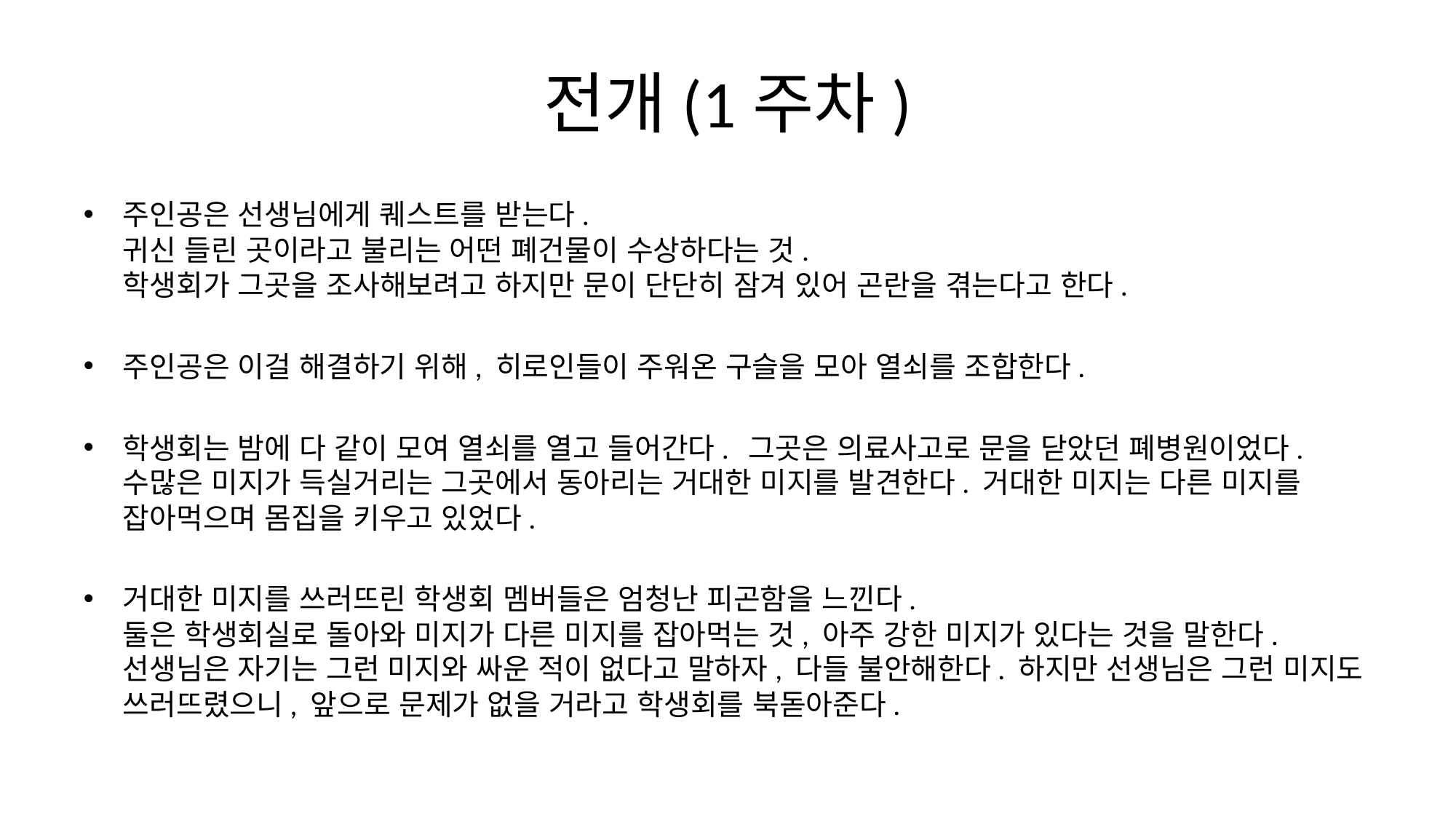

# 전개(1주차)
주인공은 선생님에게 퀘스트를 받는다.
귀신 들린 곳이라고 불리는 어떤 폐건물이 수상하다는 것.
학생회가 그곳을 조사해보려고 하지만 문이 단단히 잠겨 있어 곤란을 겪는다고 한다.

주인공은 이걸 해결하기 위해, 히로인들이 주워온 구슬을 모아 열쇠를 조합한다.

학생회는 밤에 다 같이 모여 열쇠를 열고 들어간다.  그곳은 의료사고로 문을 닫았던 폐병원이었다. 수많은 미지가 득실거리는 그곳에서 동아리는 거대한 미지를 발견한다. 거대한 미지는 다른 미지를 잡아먹으며 몸집을 키우고 있었다.

거대한 미지를 쓰러뜨린 학생회 멤버들은 엄청난 피곤함을 느낀다.
둘은 학생회실로 돌아와 미지가 다른 미지를 잡아먹는 것, 아주 강한 미지가 있다는 것을 말한다. 선생님은 자기는 그런 미지와 싸운 적이 없다고 말하자, 다들 불안해한다. 하지만 선생님은 그런 미지도 쓰러뜨렸으니, 앞으로 문제가 없을 거라고 학생회를 북돋아준다.